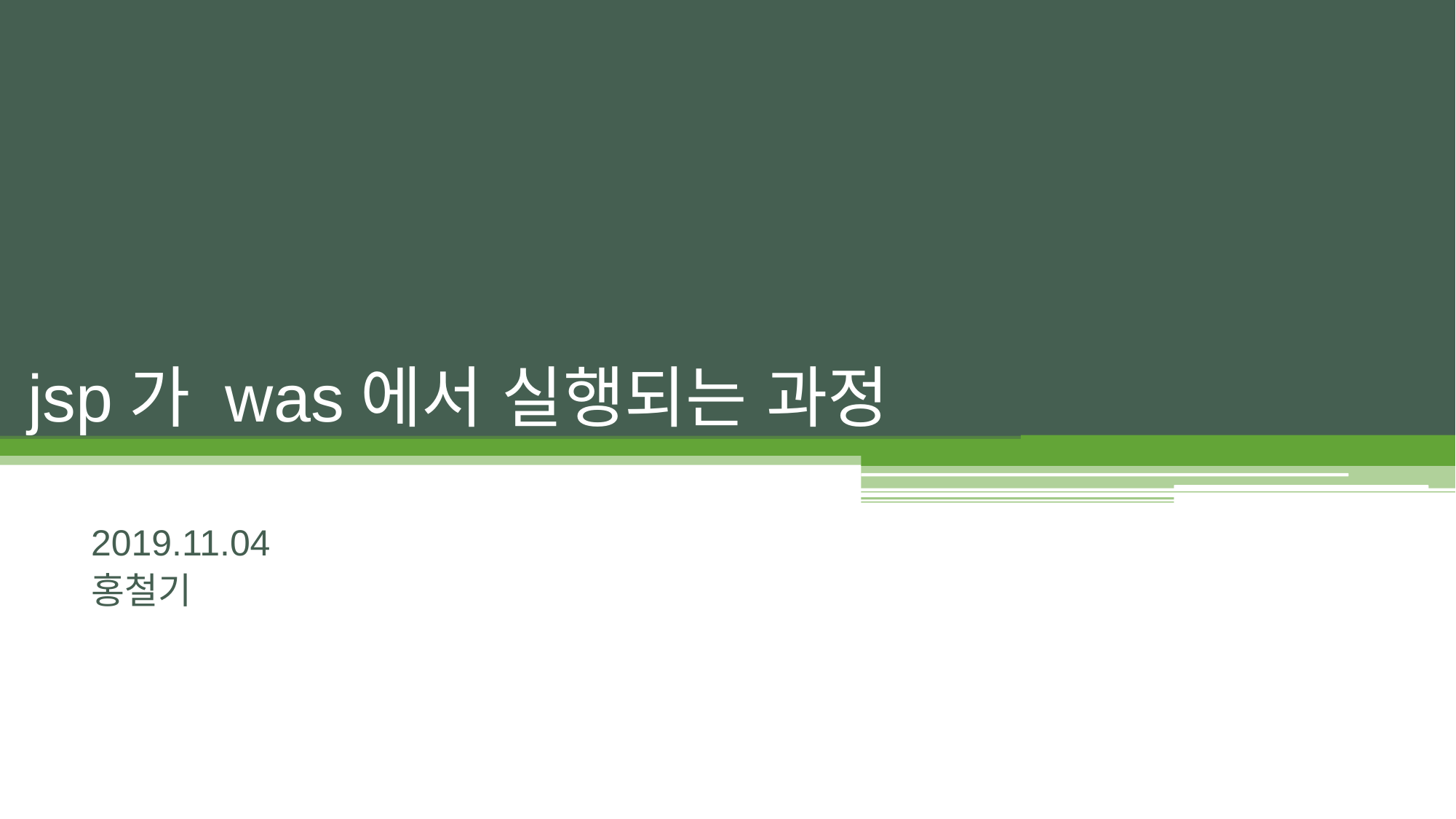

# jsp가 was에서 실행되는 과정

2019.11.04
홍철기